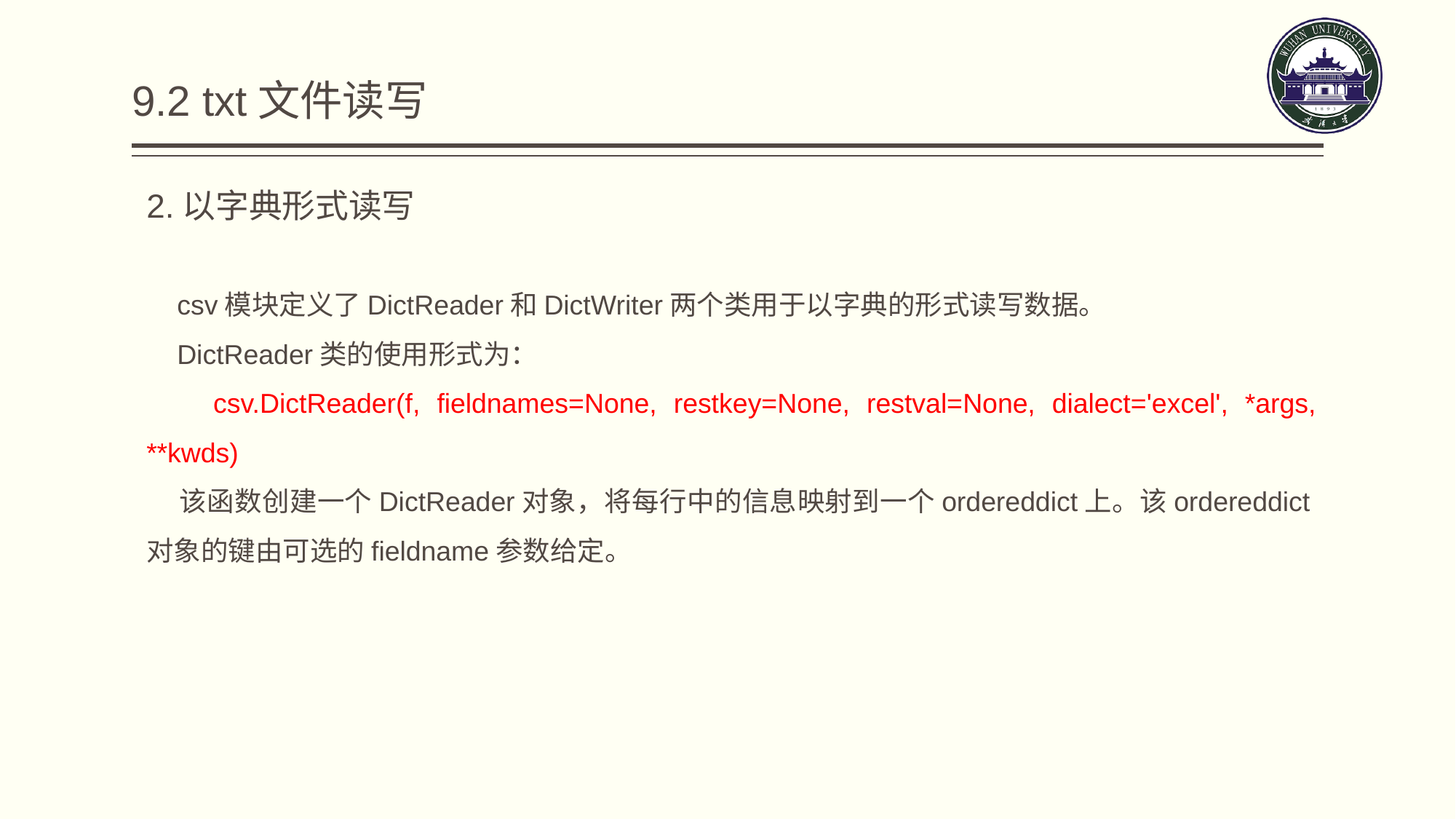

9.2 txt文件读写
2.以字典形式读写
    csv模块定义了DictReader和DictWriter两个类用于以字典的形式读写数据。
    DictReader类的使用形式为：
    csv.DictReader(f, fieldnames=None, restkey=None, restval=None, dialect='excel', *args, **kwds)
    该函数创建一个DictReader对象，将每行中的信息映射到一个ordereddict上。该ordereddict对象的键由可选的fieldname参数给定。